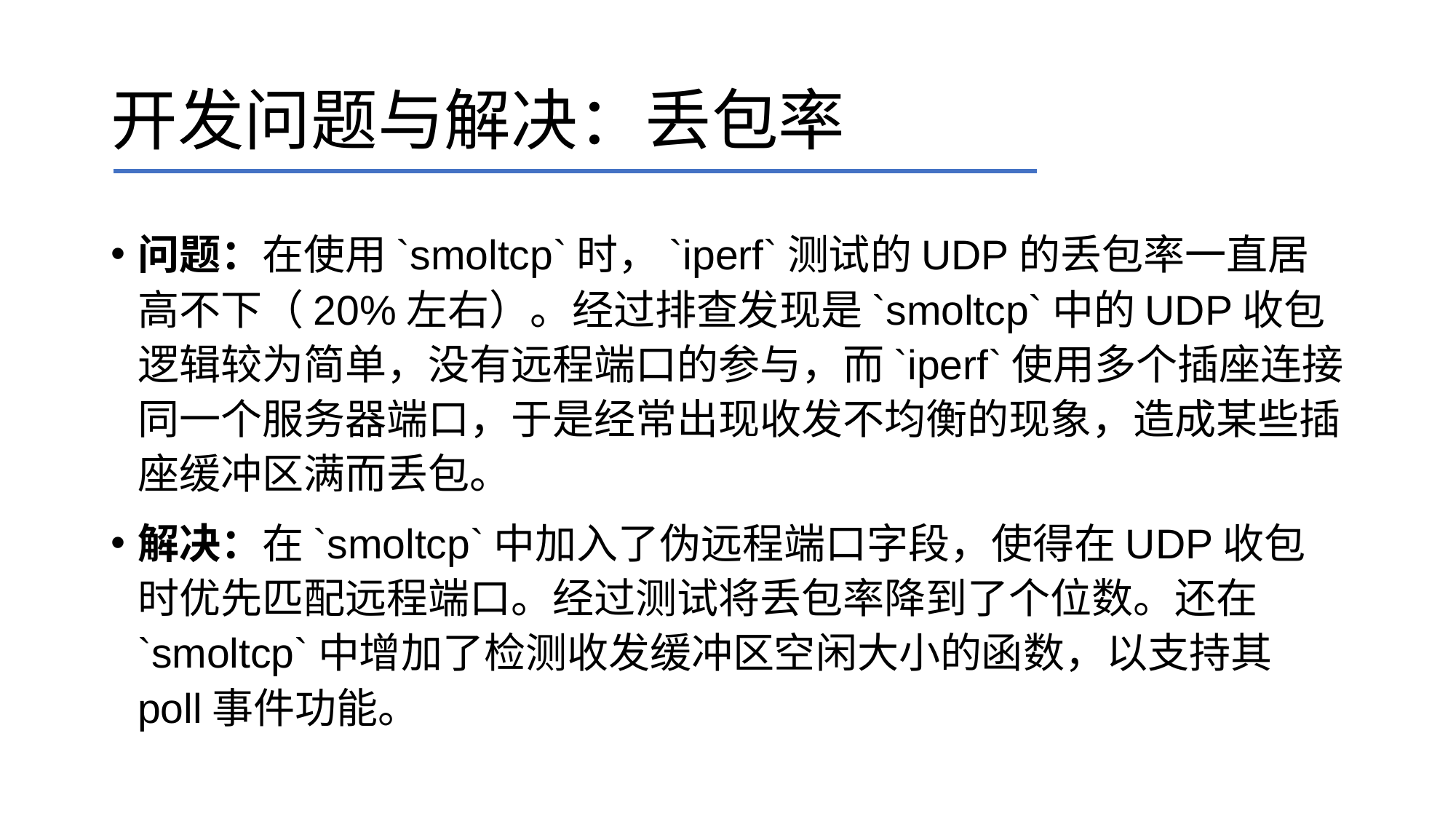

# 开发问题与解决：丢包率
问题：在使用`smoltcp`时，`iperf`测试的UDP的丢包率一直居高不下（20%左右）。经过排查发现是`smoltcp`中的UDP收包逻辑较为简单，没有远程端口的参与，而`iperf`使用多个插座连接同一个服务器端口，于是经常出现收发不均衡的现象，造成某些插座缓冲区满而丢包。
解决：在`smoltcp`中加入了伪远程端口字段，使得在UDP收包时优先匹配远程端口。经过测试将丢包率降到了个位数。还在`smoltcp`中增加了检测收发缓冲区空闲大小的函数，以支持其poll事件功能。